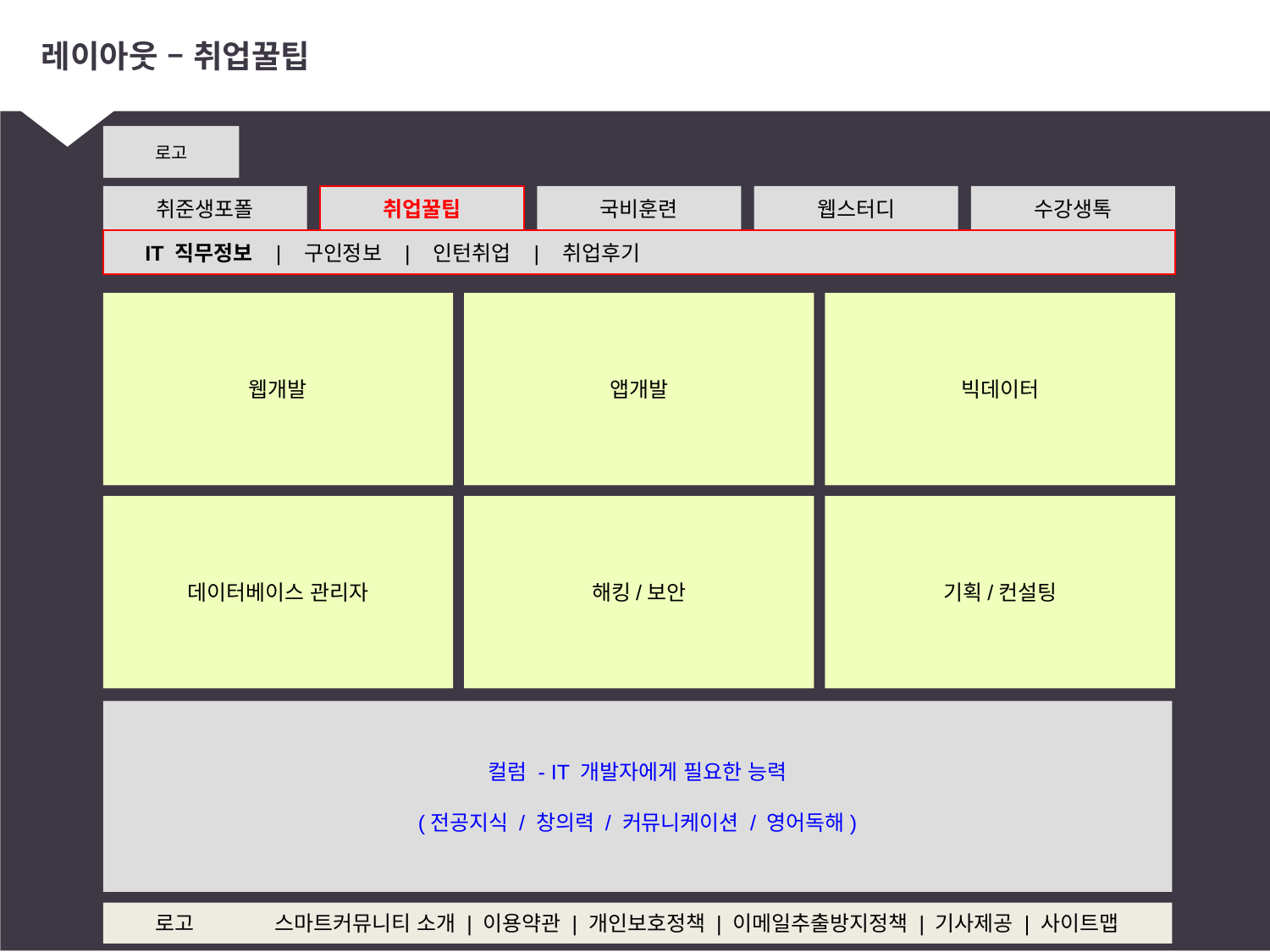

# 레이아웃 – 취업꿀팁
로고
취준생포폴
취업꿀팁
국비훈련
웹스터디
수강생톡
     IT 직무정보   |   구인정보   |   인턴취업   |   취업후기
웹개발
앱개발
빅데이터
데이터베이스 관리자
해킹/보안
기획/컨설팅
컬럼 - IT 개발자에게 필요한 능력

(전공지식 / 창의력 / 커뮤니케이션 / 영어독해)
로고

스마트커뮤니티 소개 | 이용약관 | 개인보호정책 | 이메일추출방지정책 | 기사제공 | 사이트맵